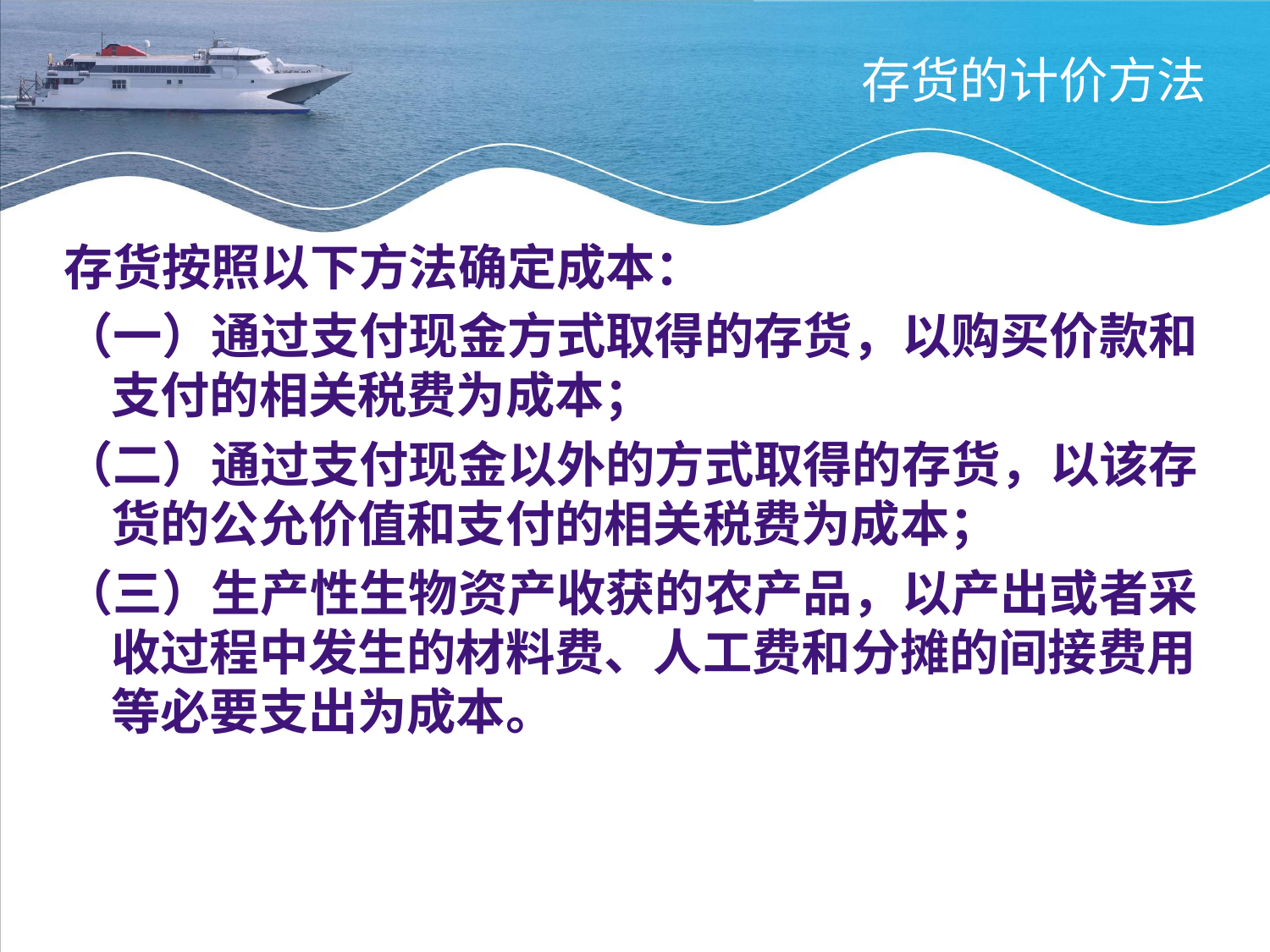

# 存货的计价方法
存货按照以下方法确定成本：
（一）通过支付现金方式取得的存货，以购买价款和支付的相关税费为成本；
（二）通过支付现金以外的方式取得的存货，以该存货的公允价值和支付的相关税费为成本；
（三）生产性生物资产收获的农产品，以产出或者采收过程中发生的材料费、人工费和分摊的间接费用等必要支出为成本。